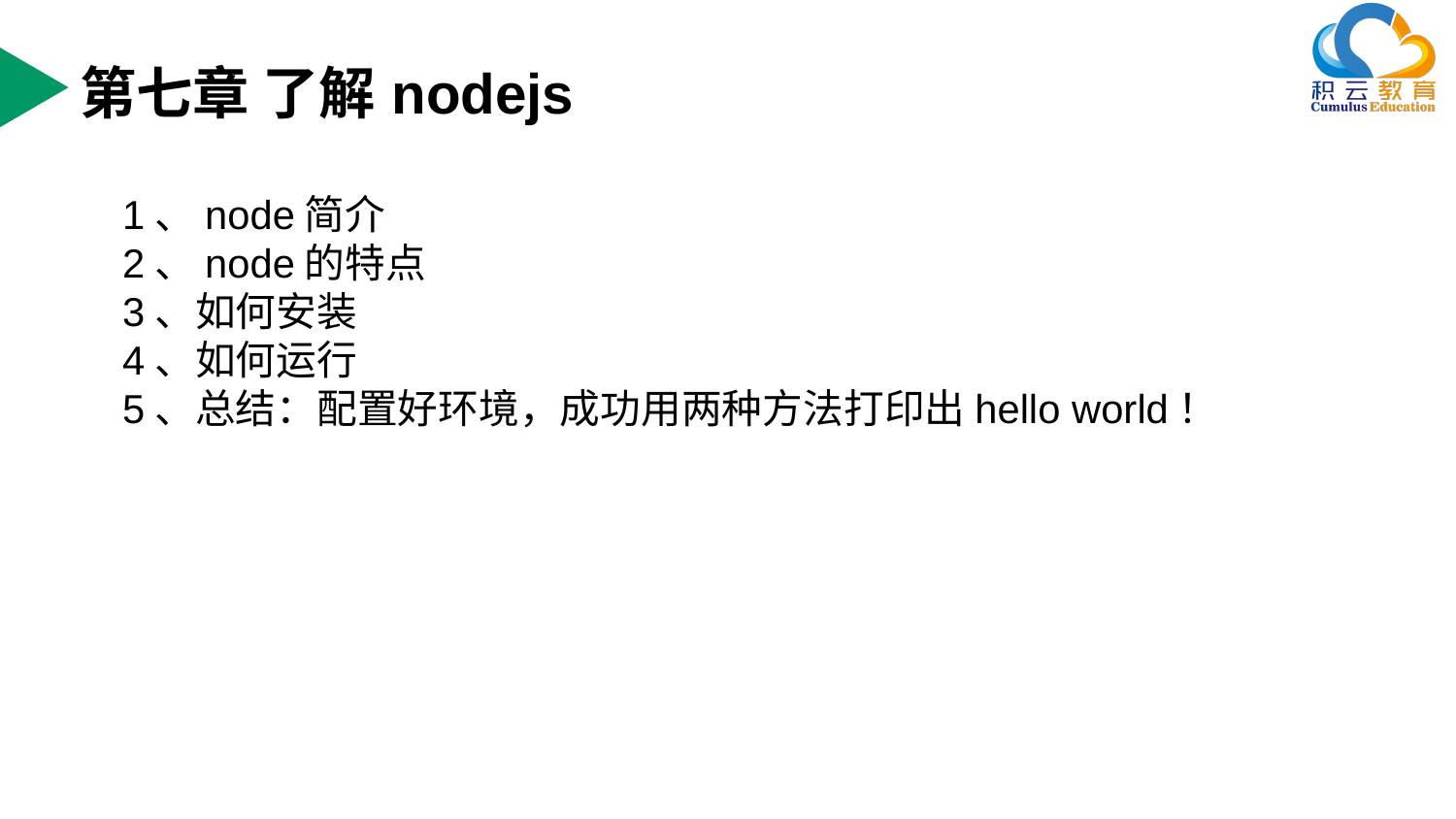

第七章 了解nodejs
1、node简介
2、node的特点
3、如何安装
4、如何运行
5、总结：配置好环境，成功用两种方法打印出hello world！